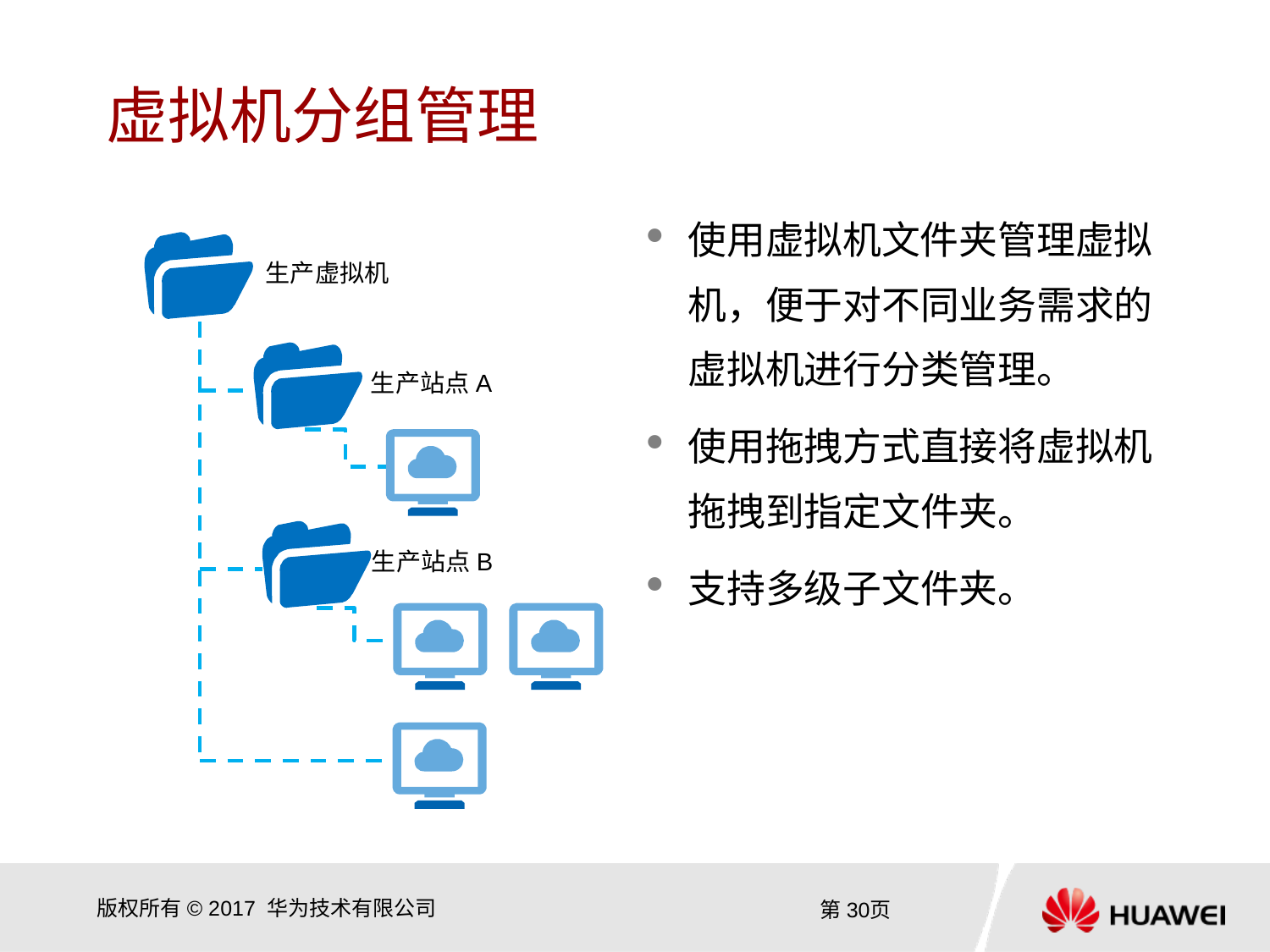

# 虚拟机分组管理
使用虚拟机文件夹管理虚拟机，便于对不同业务需求的虚拟机进行分类管理。
使用拖拽方式直接将虚拟机拖拽到指定文件夹。
支持多级子文件夹。

生产虚拟机

生产站点A

生产站点B